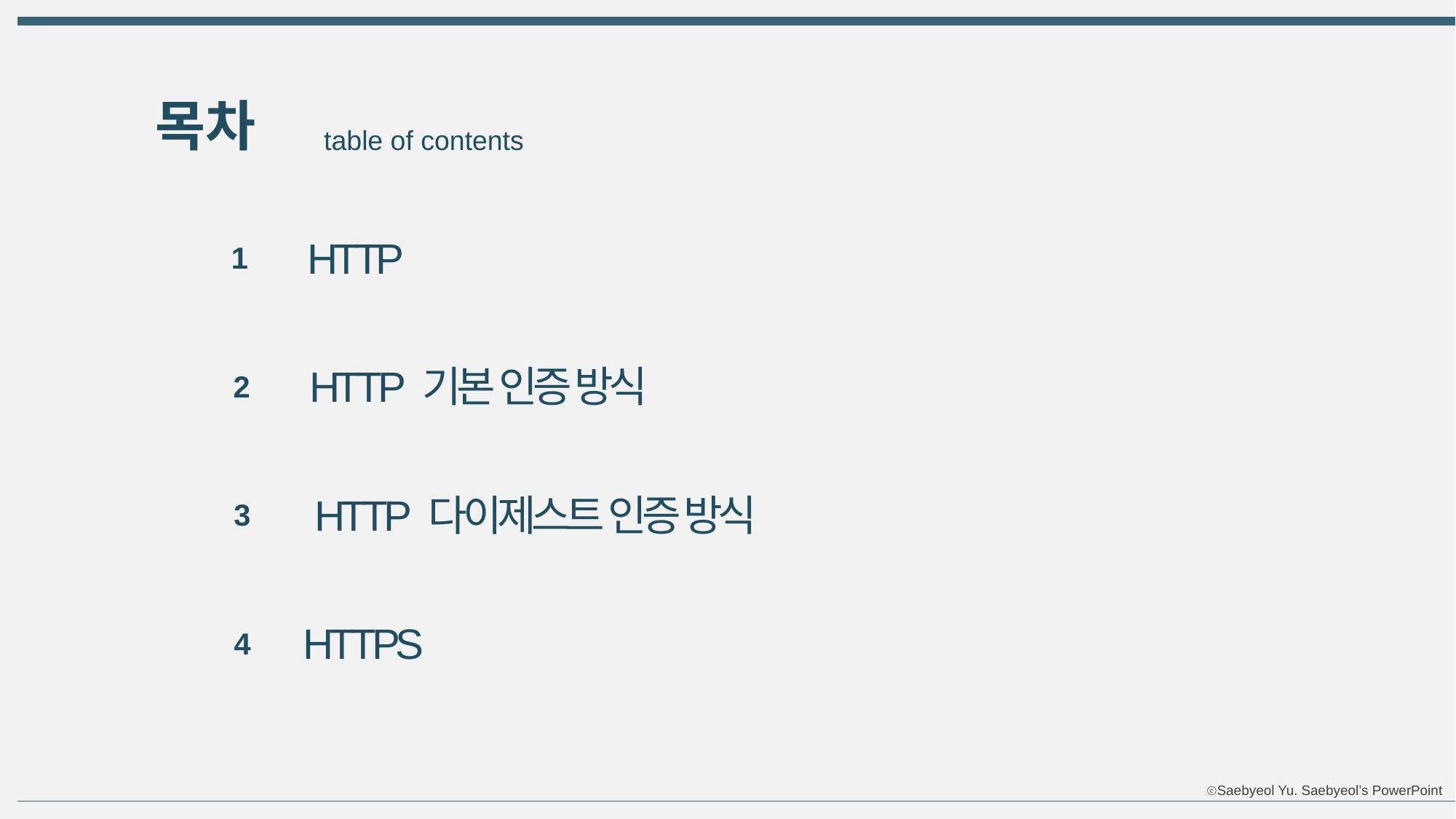

목차
table of contents
HTTP
1
HTTP 기본 인증 방식
2
HTTP 다이제스트 인증 방식
3
HTTPS
4